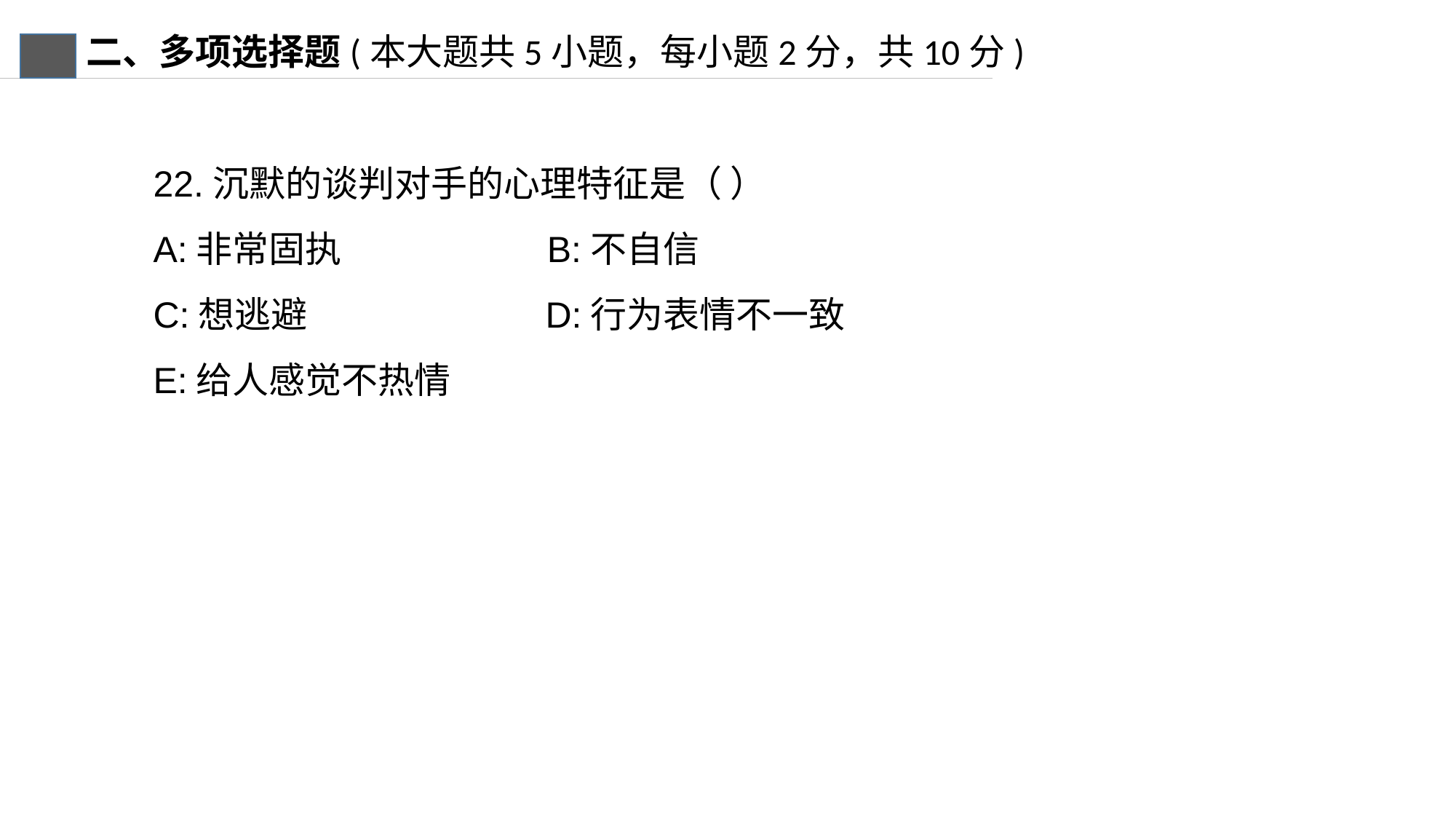

二、多项选择题(本大题共5小题，每小题2分，共10分)

22.沉默的谈判对手的心理特征是（ ）
A:非常固执                        B:不自信
C:想逃避                            D:行为表情不一致
E:给人感觉不热情